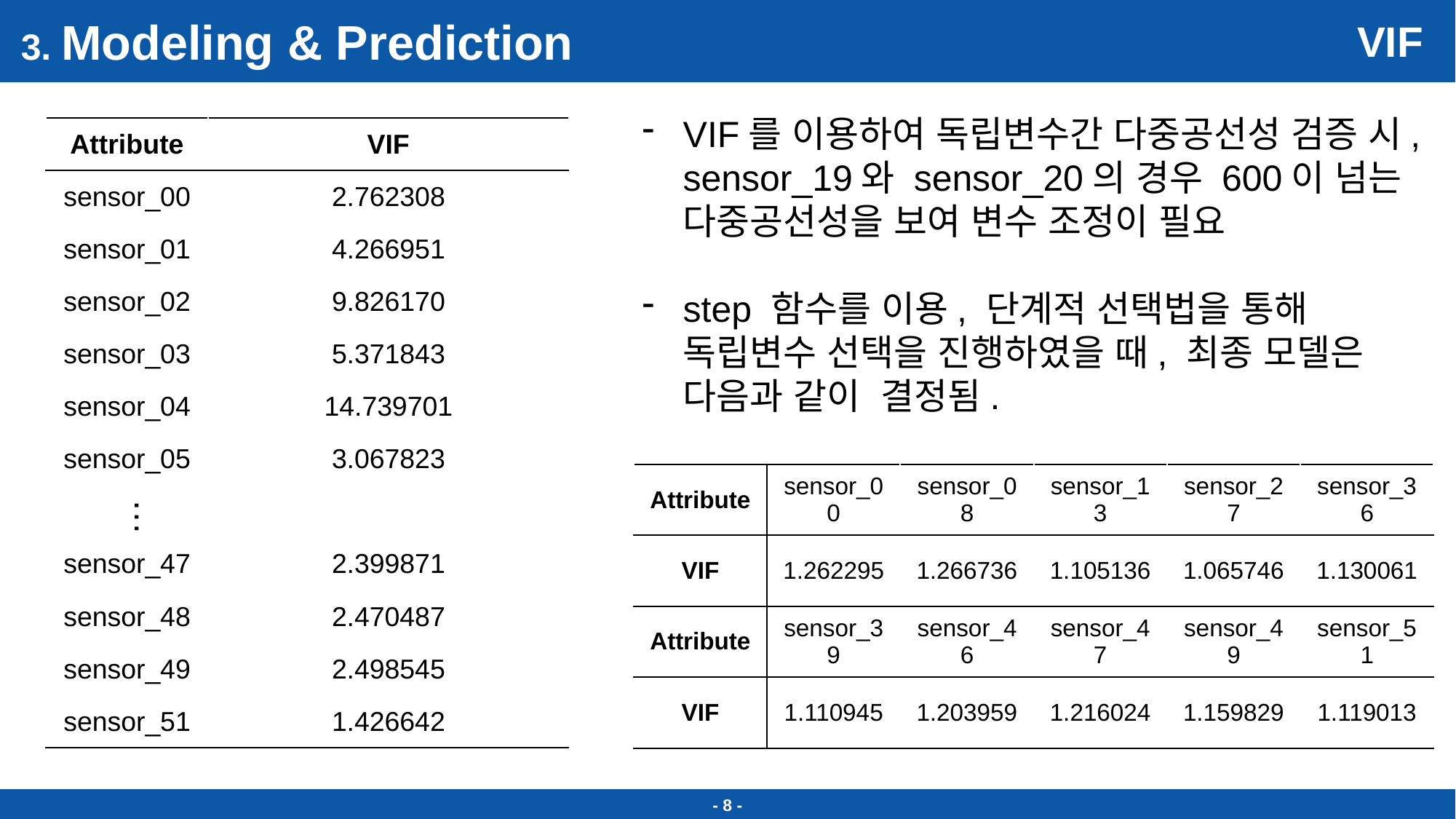

3. Modeling & Prediction
VIF
VIF를 이용하여 독립변수간 다중공선성 검증 시, sensor_19와 sensor_20의 경우 600이 넘는  다중공선성을 보여 변수 조정이 필요

step 함수를 이용, 단계적 선택법을 통해 독립변수 선택을 진행하였을 때, 최종 모델은 다음과 같이  결정됨.
| Attribute | VIF |
| --- | --- |
| sensor\_00 | 2.762308 |
| sensor\_01 | 4.266951 |
| sensor\_02 | 9.826170 |
| sensor\_03 | 5.371843 |
| sensor\_04 | 14.739701 |
| sensor\_05 | 3.067823 |
|  |  |
| sensor\_47 | 2.399871 |
| sensor\_48 | 2.470487 |
| sensor\_49 | 2.498545 |
| sensor\_51 | 1.426642 |
| Attribute | sensor\_00 | sensor\_08 | sensor\_13 | sensor\_27 | sensor\_36 |
| --- | --- | --- | --- | --- | --- |
| VIF | 1.262295 | 1.266736 | 1.105136 | 1.065746 | 1.130061 |
| Attribute | sensor\_39 | sensor\_46 | sensor\_47 | sensor\_49 | sensor\_51 |
| VIF | 1.110945 | 1.203959 | 1.216024 | 1.159829 | 1.119013 |
…
- 8 -